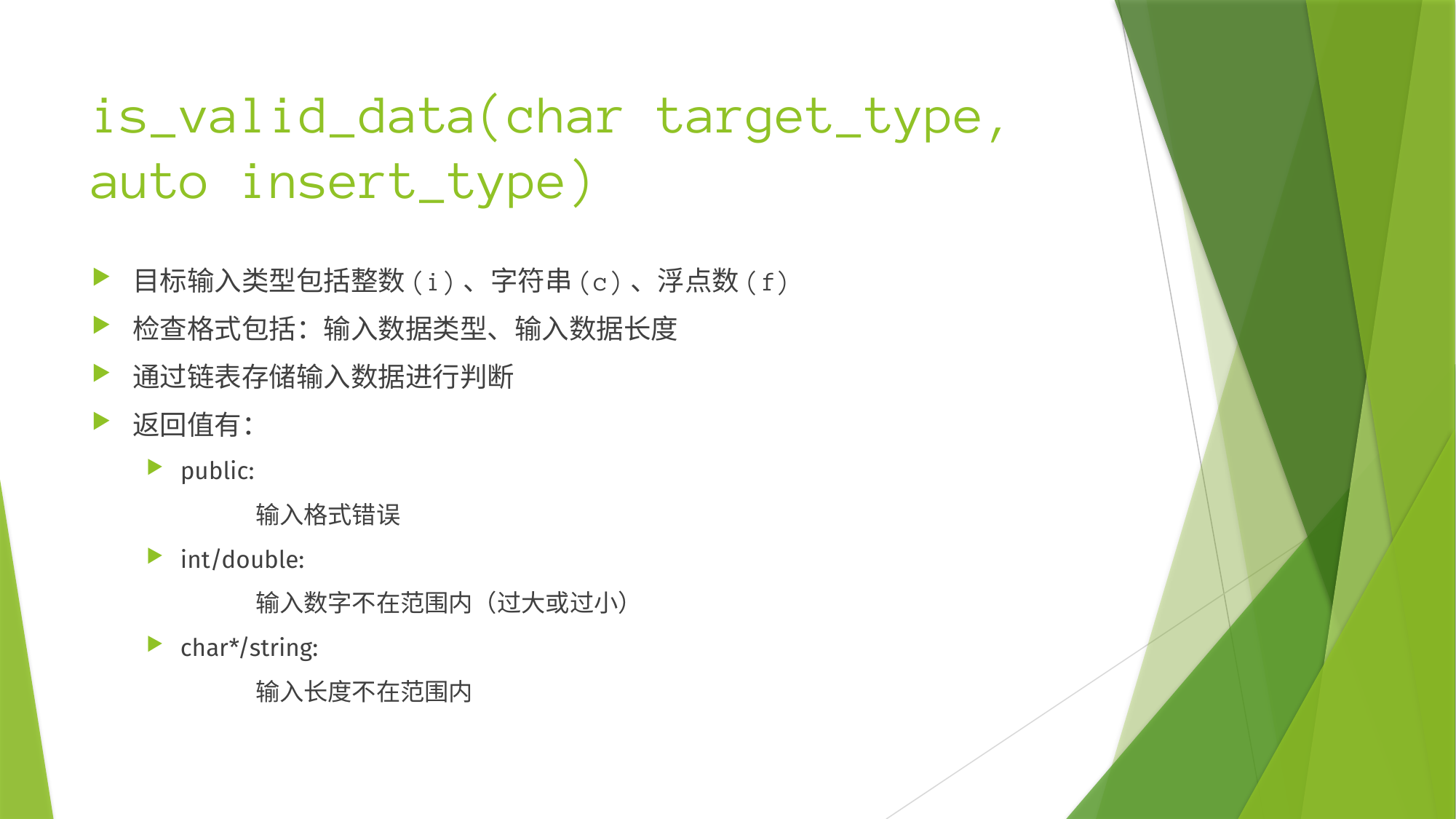

# is_valid_data(char target_type, auto insert_type)
目标输入类型包括整数(i)、字符串(c)、浮点数(f)
检查格式包括：输入数据类型、输入数据长度
通过链表存储输入数据进行判断
返回值有：
public:
	输入格式错误
int/double:
	输入数字不在范围内（过大或过小）
char*/string:
	输入长度不在范围内